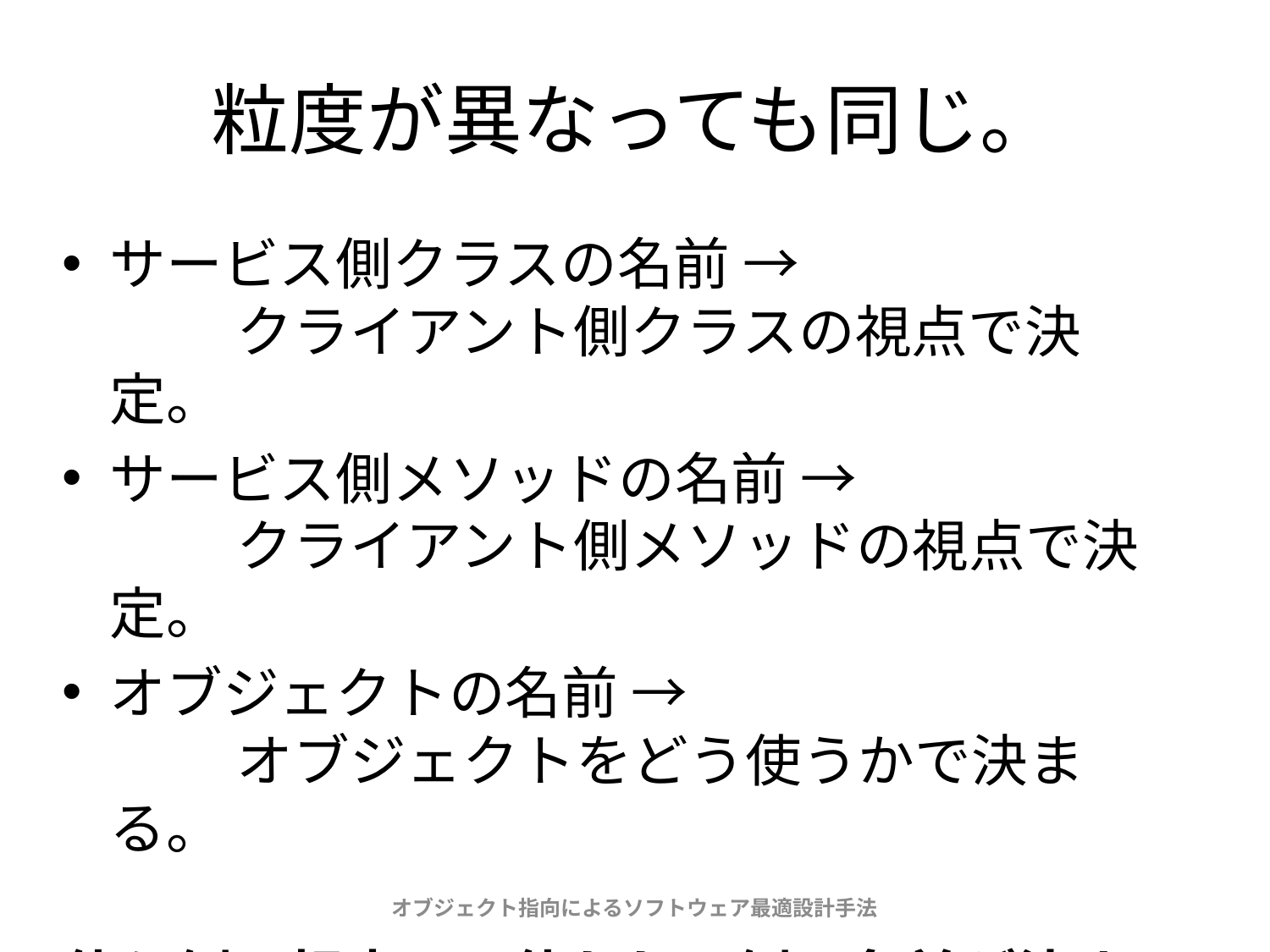

# 粒度が異なっても同じ。
サービス側クラスの名前 →
	クライアント側クラスの視点で決定。
サービス側メソッドの名前 →
	クライアント側メソッドの視点で決定。
オブジェクトの名前 →
	オブジェクトをどう使うかで決まる。

使う側の視点で、使われる側の名前が決まる。
オブジェクト指向によるソフトウェア最適設計手法